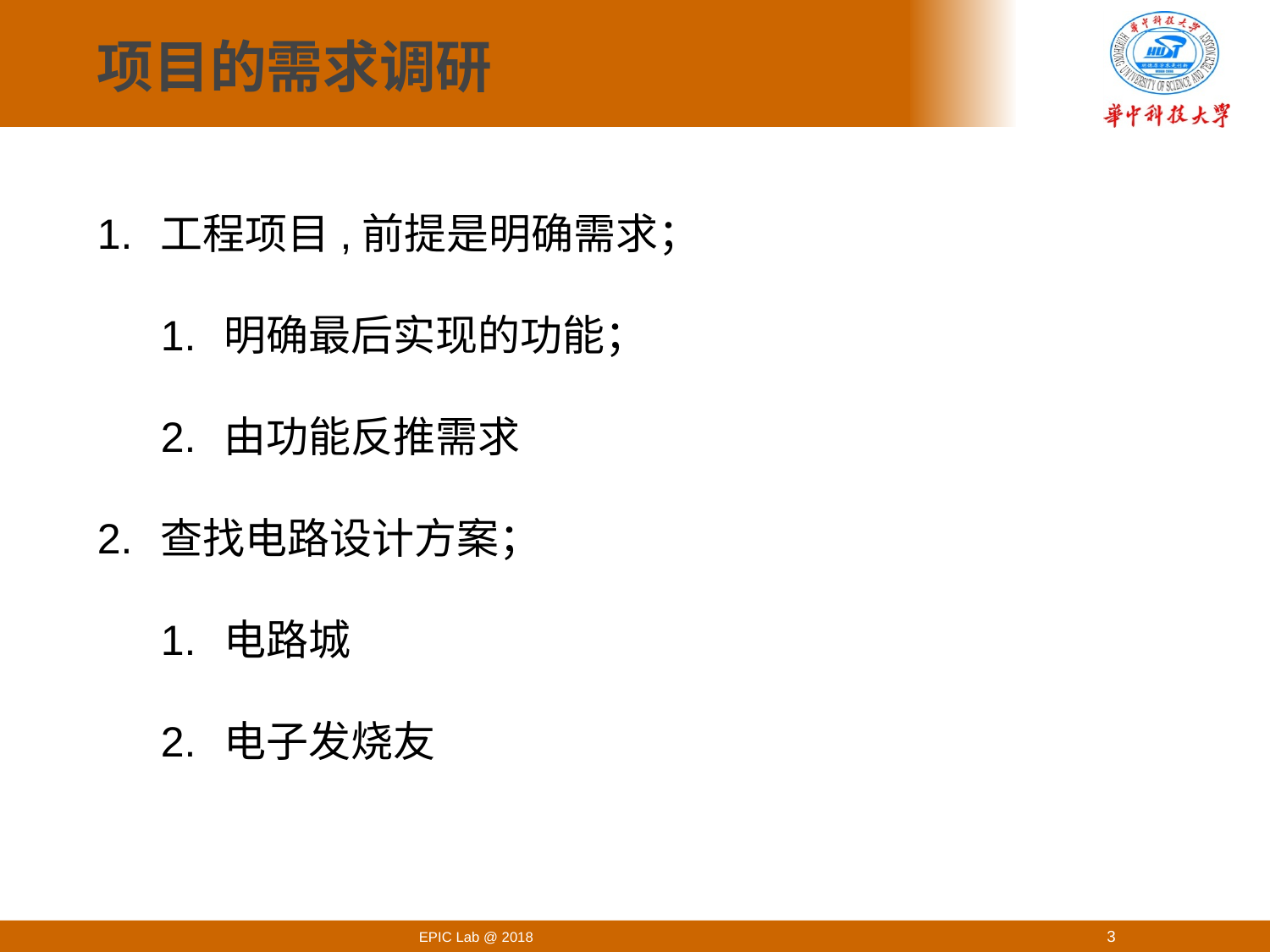

项目的需求调研
工程项目,前提是明确需求；

明确最后实现的功能；

由功能反推需求

查找电路设计方案；

电路城

电子发烧友

EPIC Lab @ 2018
3